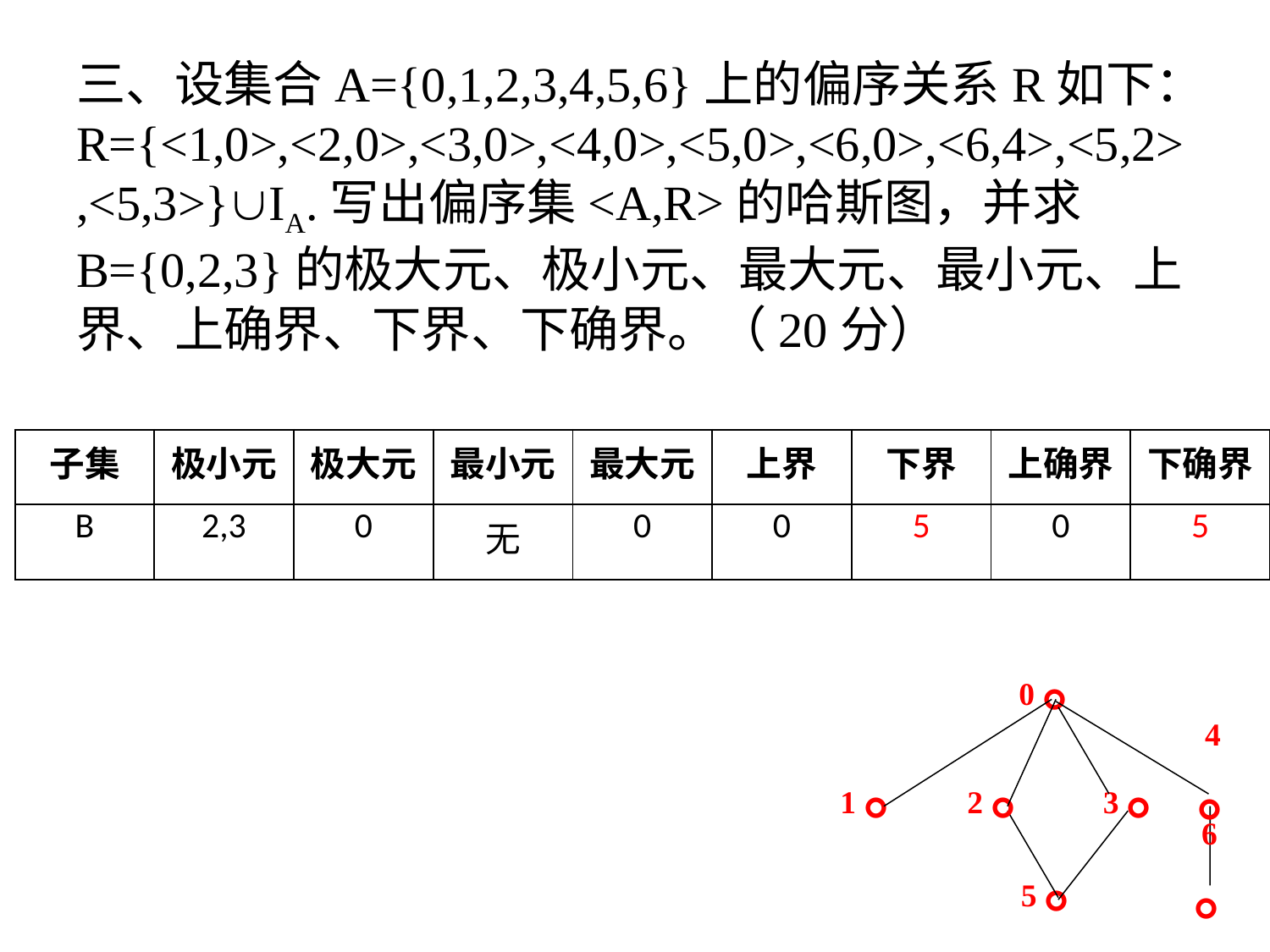

三、设集合A={0,1,2,3,4,5,6}上的偏序关系R如下：R={<1,0>,<2,0>,<3,0>,<4,0>,<5,0>,<6,0>,<6,4>,<5,2>,<5,3>}∪IA.写出偏序集<A,R>的哈斯图，并求B={0,2,3}的极大元、极小元、最大元、最小元、上界、上确界、下界、下确界。（20分）

| 子集 | 极小元 | 极大元 | 最小元 | 最大元 | 上界 | 下界 | 上确界 | 下确界 |
| --- | --- | --- | --- | --- | --- | --- | --- | --- |
| B | 2,3 | 0 | 无 | 0 | 0 | 5 | 0 | 5 |
0。

4。
1。
2。
3。

6。
5。